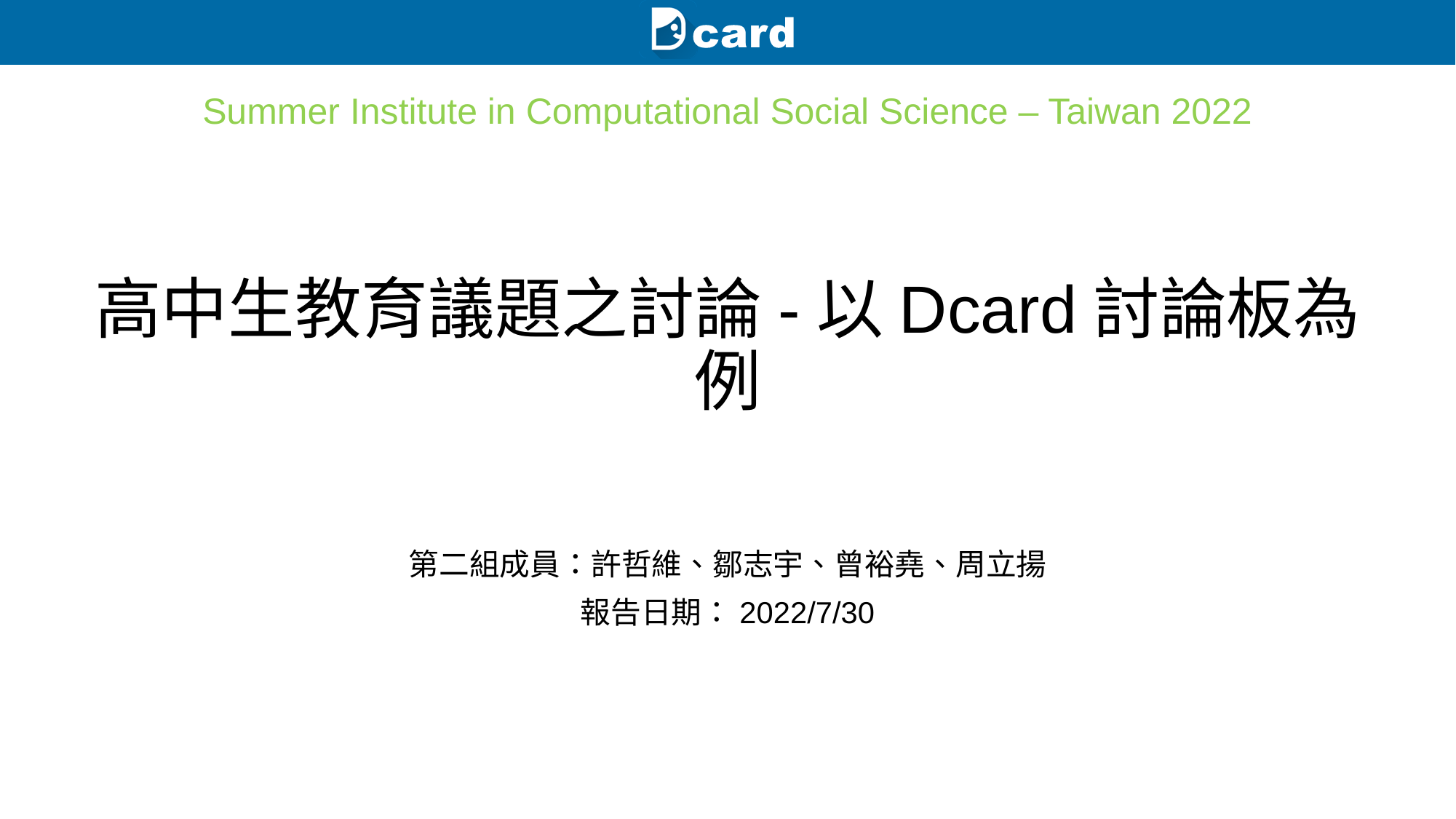

Summer Institute in Computational Social Science – Taiwan 2022
# 高中生教育議題之討論-以Dcard討論板為例
第二組成員：許哲維、鄒志宇、曾裕堯、周立揚
報告日期：2022/7/30